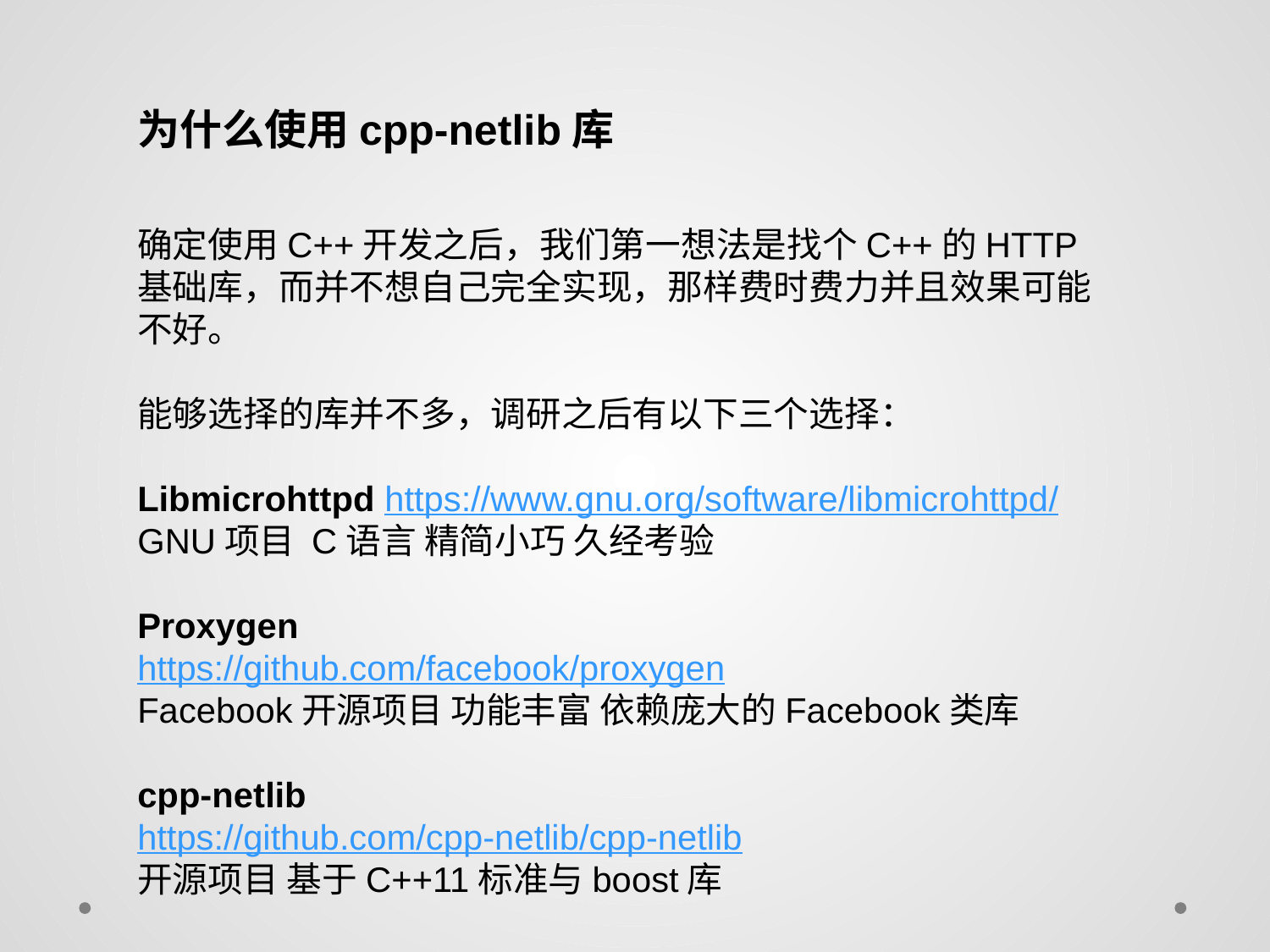

为什么使用cpp-netlib库
确定使用C++开发之后，我们第一想法是找个C++的HTTP基础库，而并不想自己完全实现，那样费时费力并且效果可能不好。

能够选择的库并不多，调研之后有以下三个选择：

Libmicrohttpd https://www.gnu.org/software/libmicrohttpd/
GNU项目 C语言 精简小巧 久经考验

Proxygen
https://github.com/facebook/proxygen
Facebook开源项目 功能丰富 依赖庞大的Facebook类库

cpp-netlib
https://github.com/cpp-netlib/cpp-netlib
开源项目 基于C++11标准与boost库